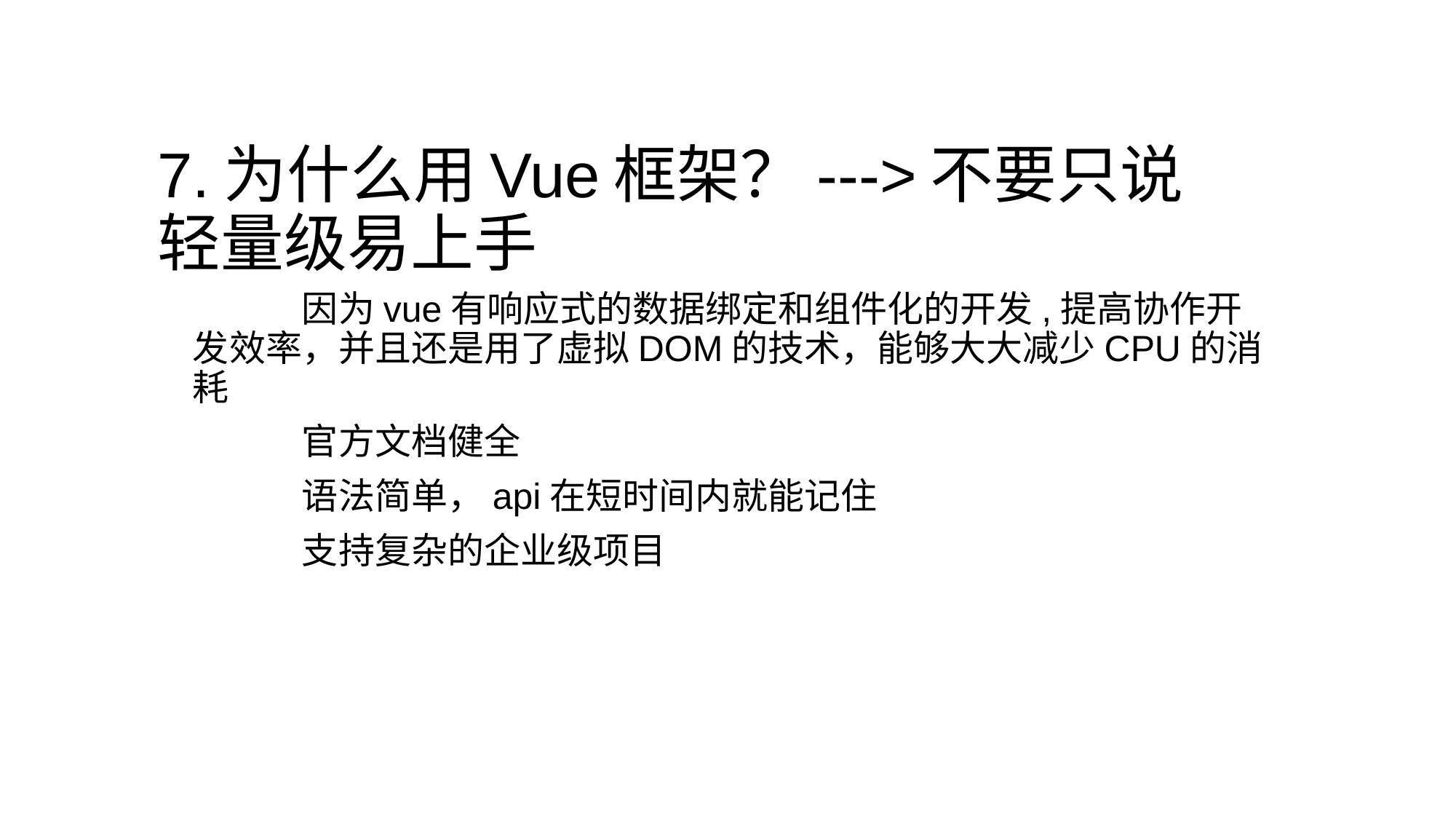

# 7.为什么用Vue框架？--->不要只说轻量级易上手
	因为vue有响应式的数据绑定和组件化的开发,提高协作开发效率，并且还是用了虚拟DOM的技术，能够大大减少CPU的消耗
	官方文档健全
	语法简单，api在短时间内就能记住
	支持复杂的企业级项目